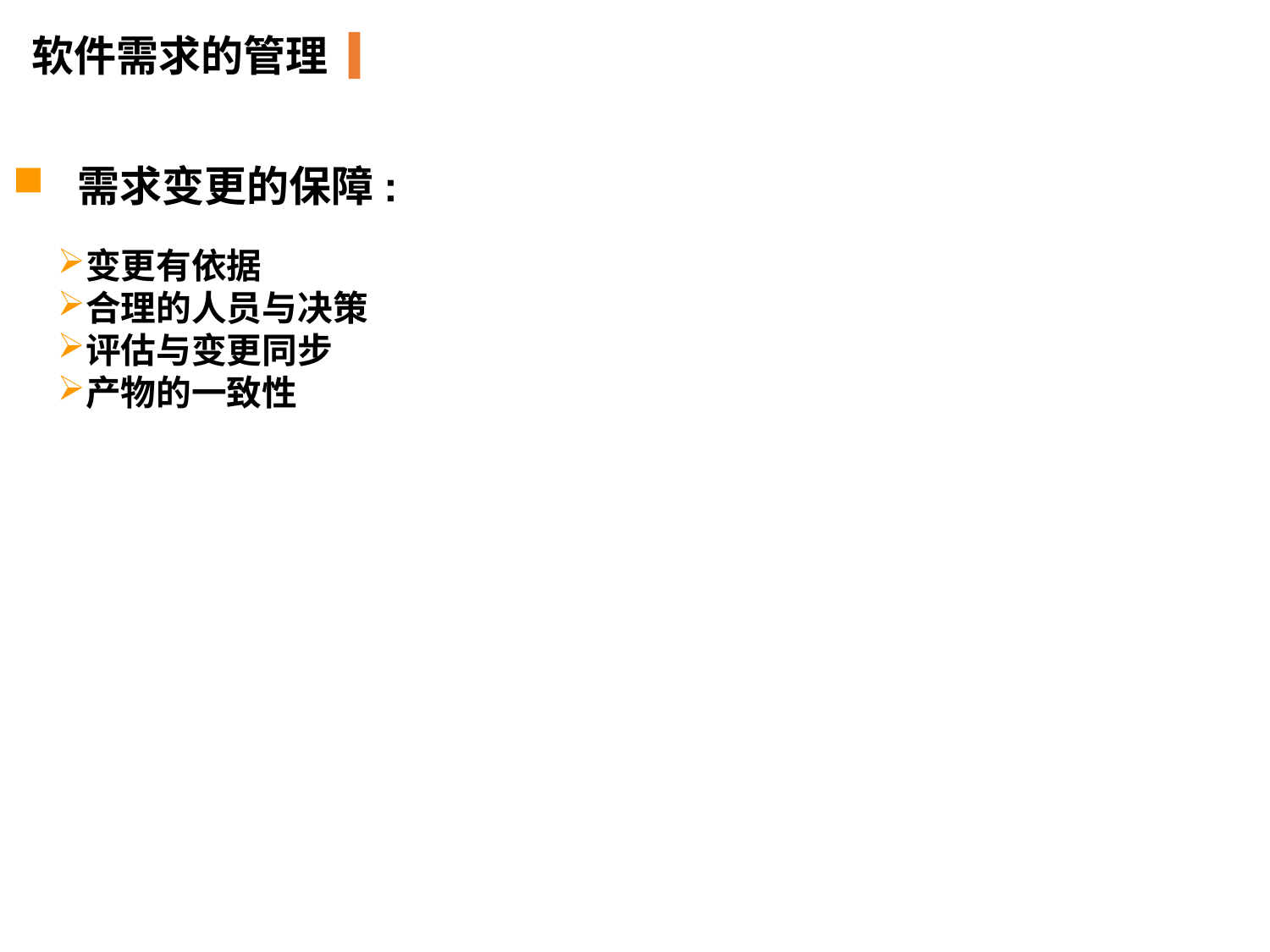

软件需求的管理

需求变更的保障:
变更有依据
合理的人员与决策
评估与变更同步
产物的一致性